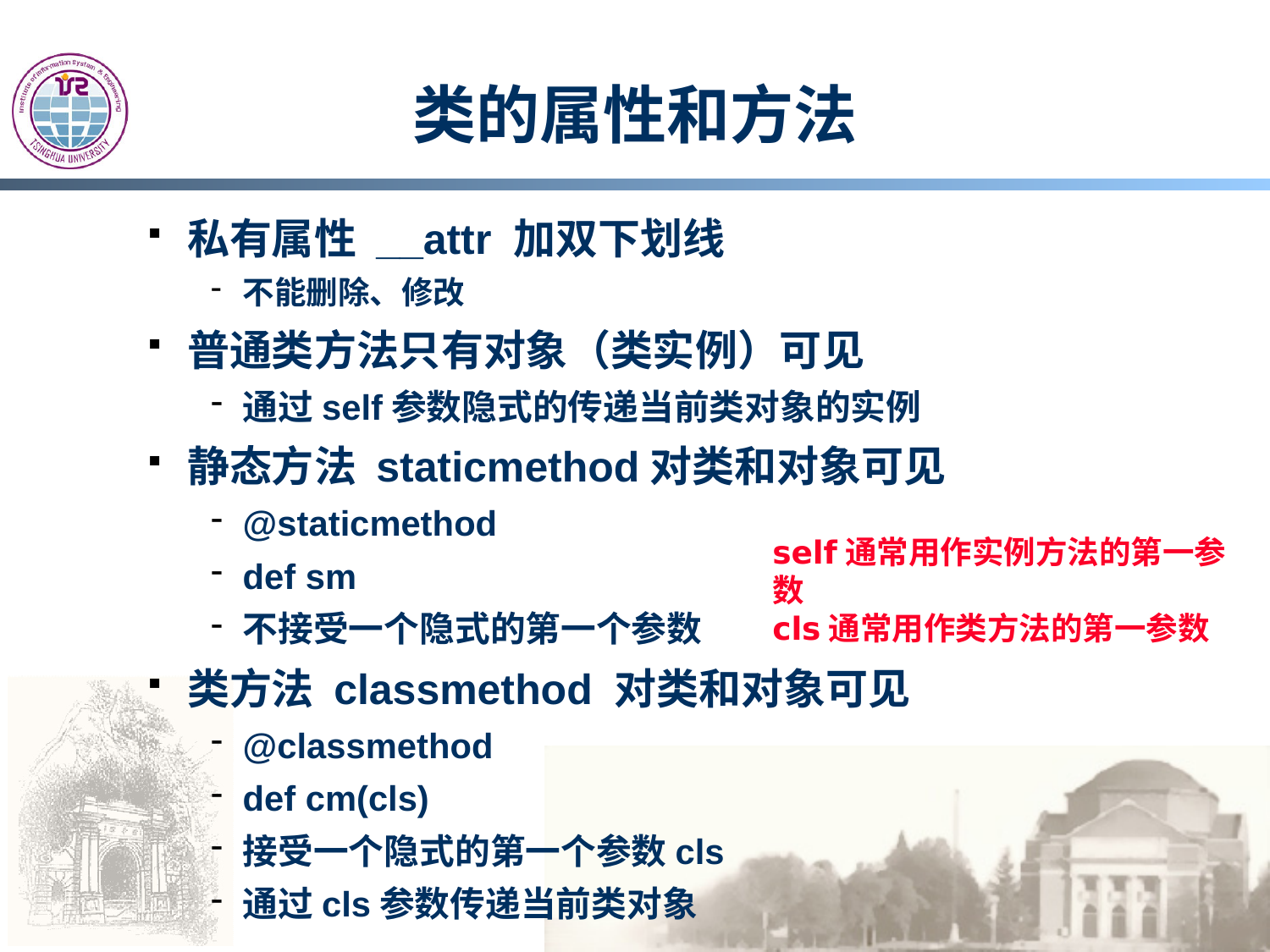

# 类的属性和方法
私有属性 __attr 加双下划线
不能删除、修改
普通类方法只有对象（类实例）可见
通过self参数隐式的传递当前类对象的实例
静态方法 staticmethod对类和对象可见
@staticmethod
def sm
不接受一个隐式的第一个参数
类方法 classmethod 对类和对象可见
@classmethod
def cm(cls)
接受一个隐式的第一个参数cls
通过cls参数传递当前类对象
self通常用作实例方法的第一参数
cls通常用作类方法的第一参数